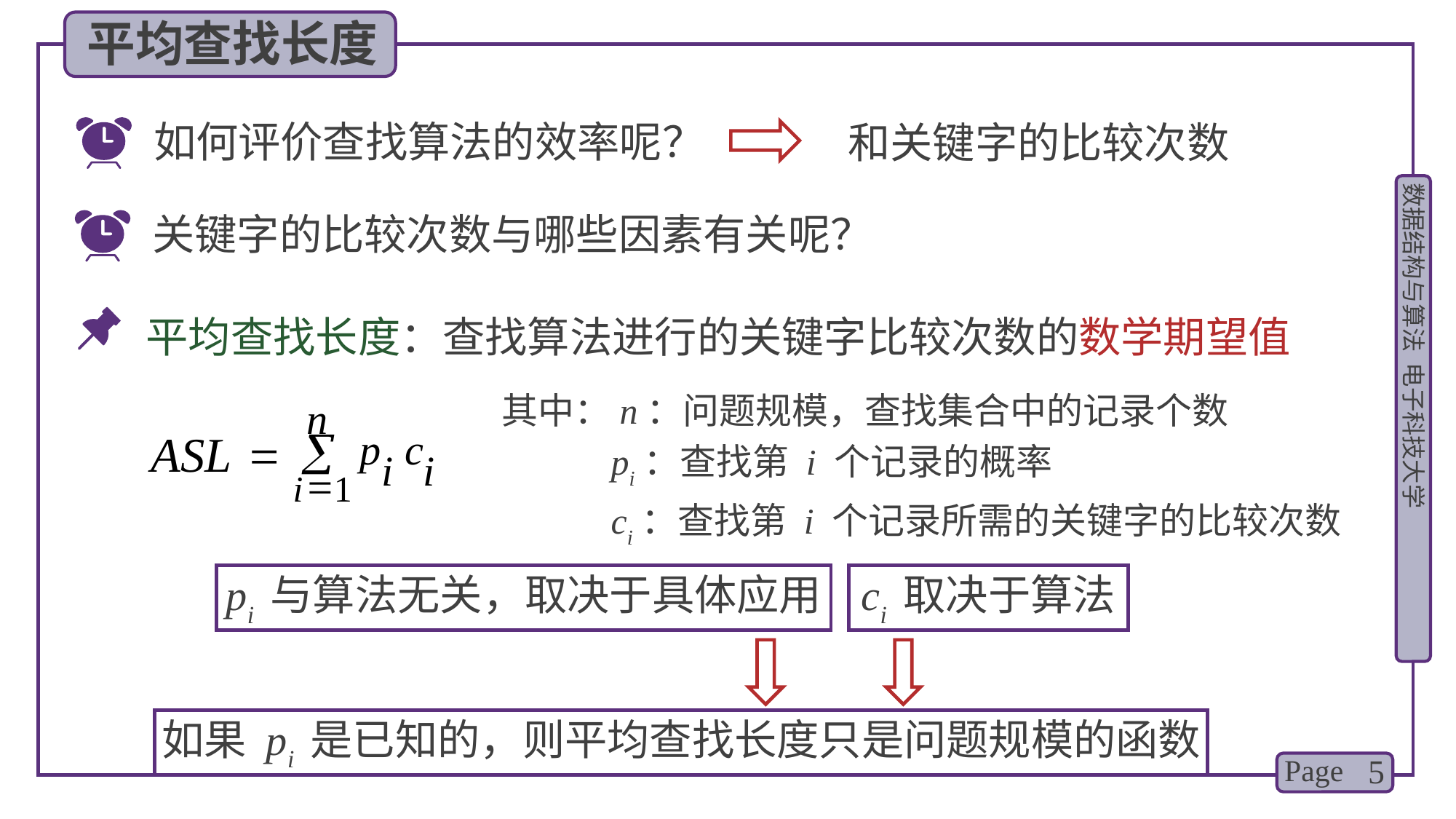

平均查找长度

和关键字的比较次数

如何评价查找算法的效率呢？

关键字的比较次数与哪些因素有关呢？

平均查找长度：查找算法进行的关键字比较次数的数学期望值

其中：n：问题规模，查找集合中的记录个数
            pi：查找第 i 个记录的概率
            ci：查找第 i 个记录所需的关键字的比较次数
n

ASL
p
c
∑
=
i
i
=
i
1
pi 与算法无关，取决于具体应用
ci 取决于算法

如果 pi 是已知的，则平均查找长度只是问题规模的函数